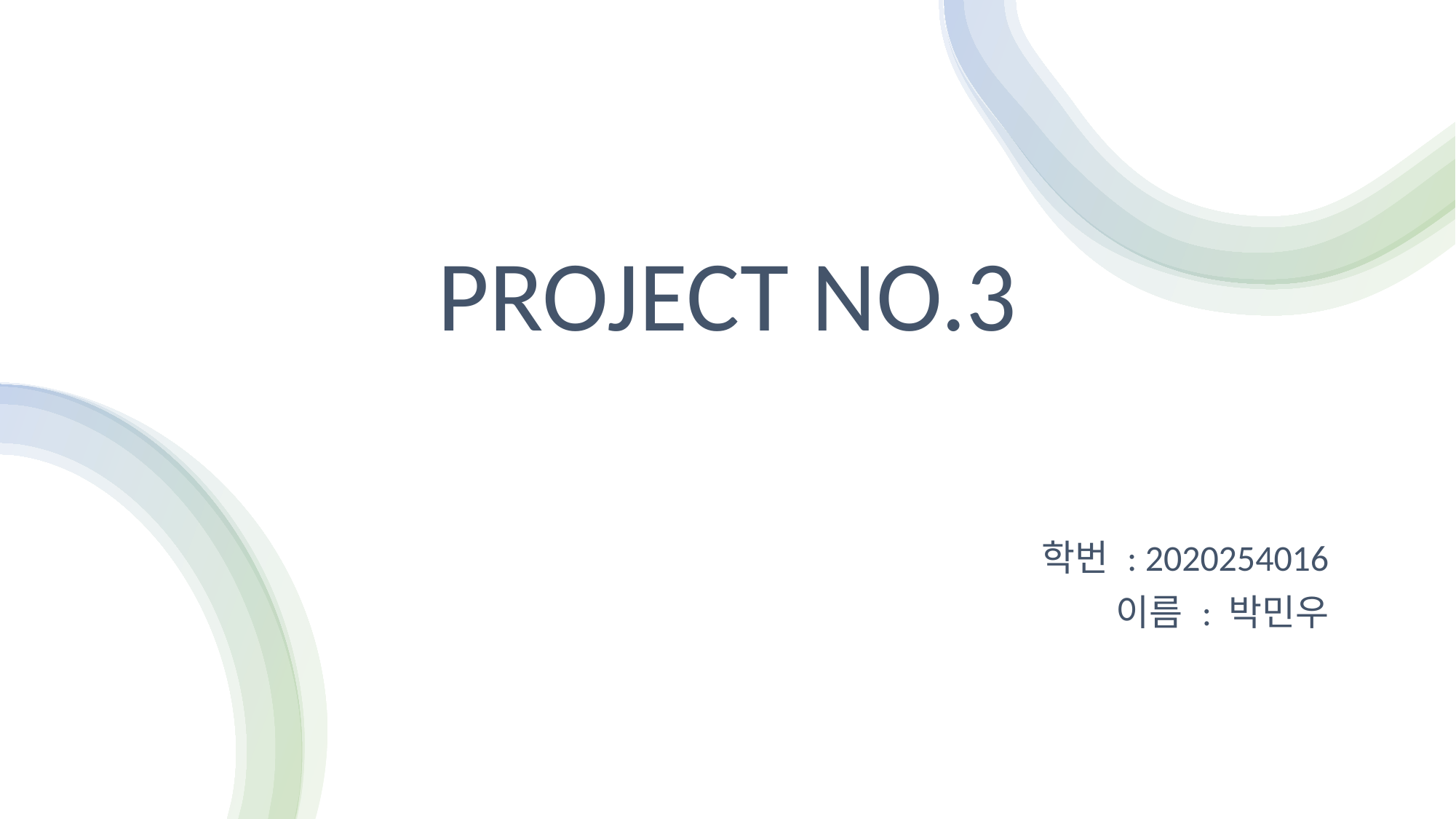

# PROJECT NO.3

학번 : 2020254016
이름 : 박민우